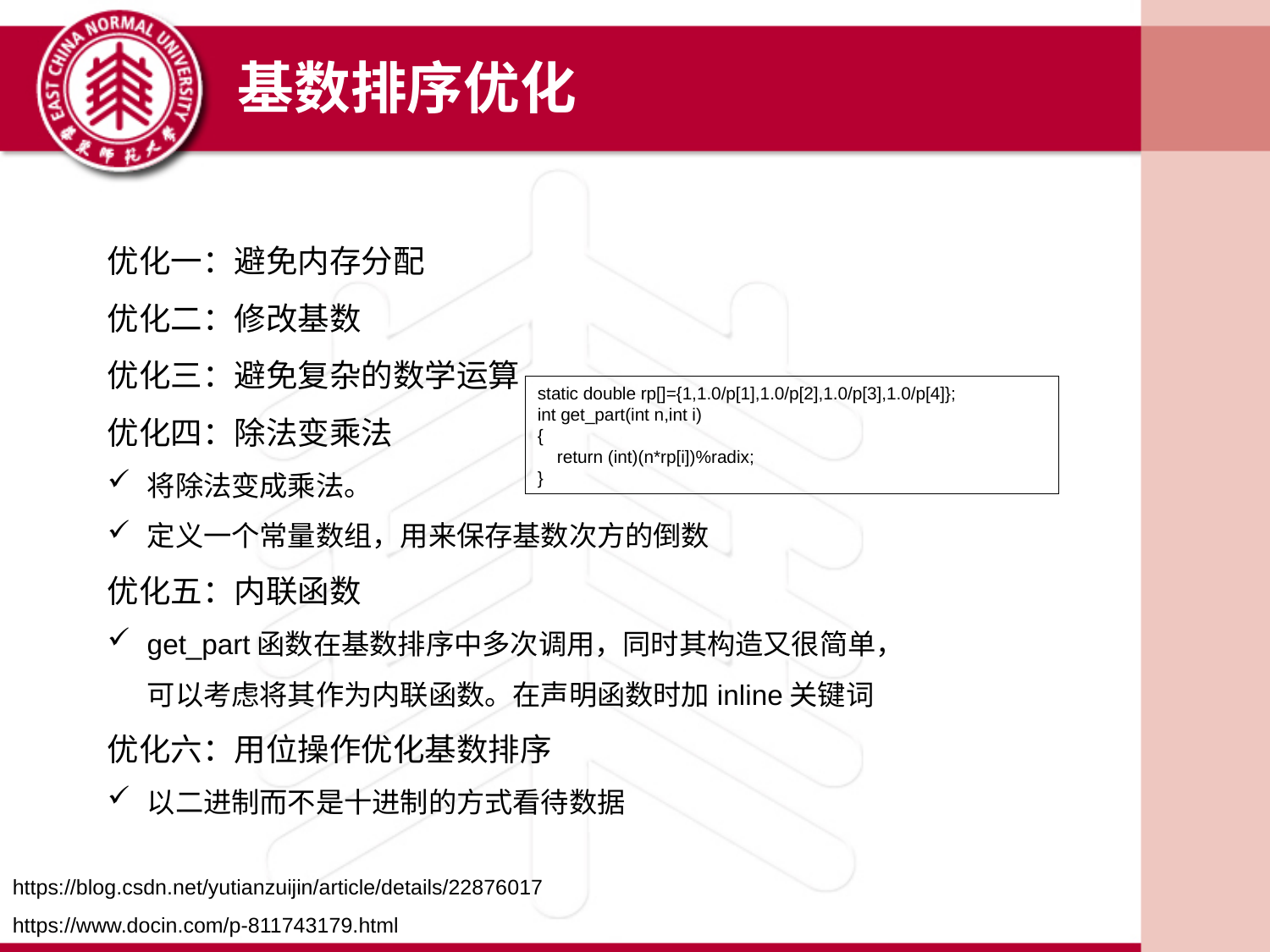

基数排序优化
优化一：避免内存分配
优化二：修改基数
优化三：避免复杂的数学运算
优化四：除法变乘法
将除法变成乘法。
定义一个常量数组，用来保存基数次方的倒数
优化五：内联函数
get_part函数在基数排序中多次调用，同时其构造又很简单，可以考虑将其作为内联函数。在声明函数时加inline关键词
优化六：用位操作优化基数排序
以二进制而不是十进制的方式看待数据
static double rp[]={1,1.0/p[1],1.0/p[2],1.0/p[3],1.0/p[4]};
int get_part(int n,int i)
{
    return (int)(n*rp[i])%radix;
}
https://blog.csdn.net/yutianzuijin/article/details/22876017
https://www.docin.com/p-811743179.html